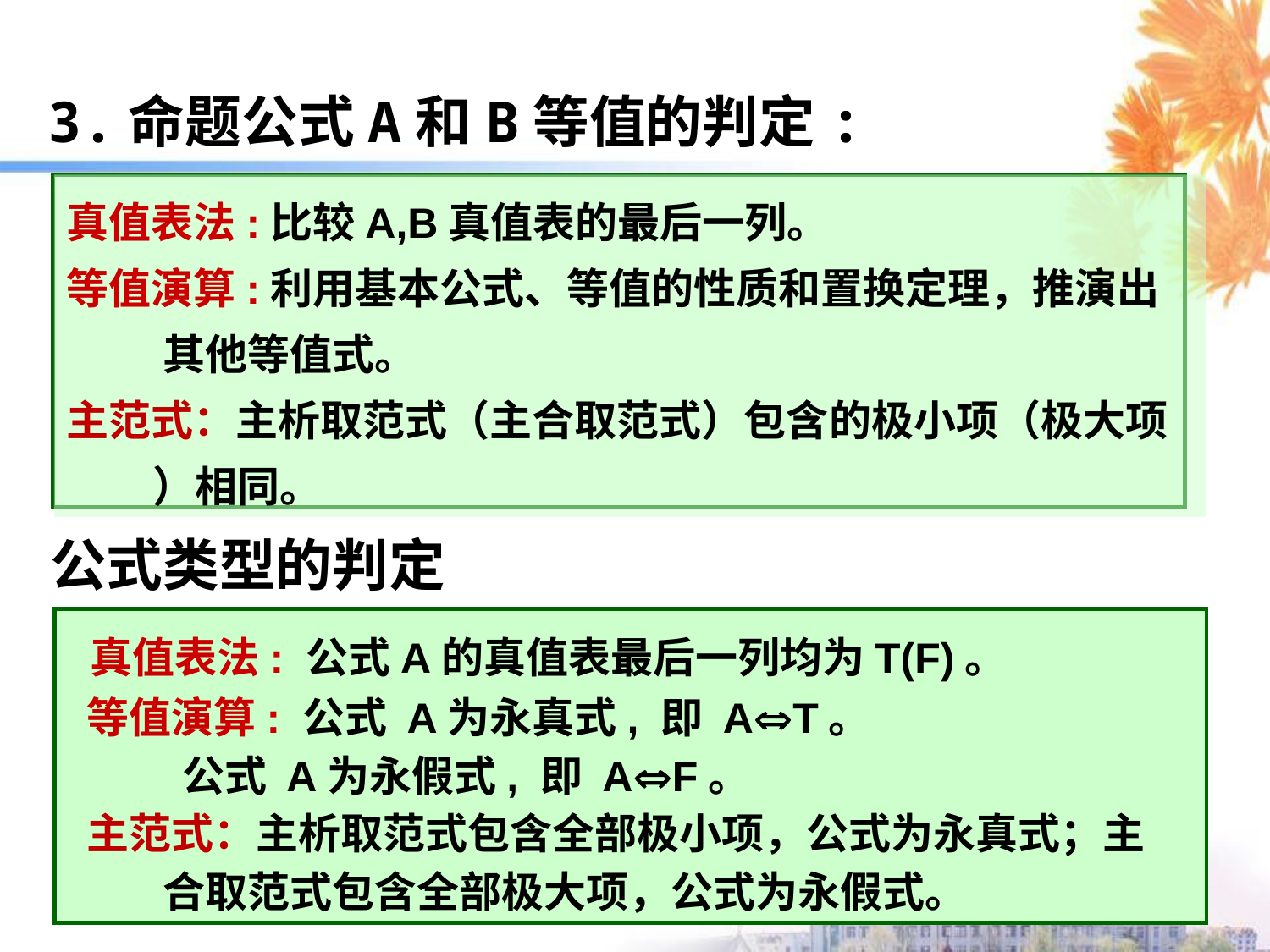

3.命题公式A和B等值的判定:

真值表法:比较A,B真值表的最后一列。
等值演算:利用基本公式、等值的性质和置换定理，推演出
         其他等值式。
主范式：主析取范式（主合取范式）包含的极小项（极大项
        ）相同。
公式类型的判定
 真值表法: 公式A的真值表最后一列均为T(F)。
 等值演算: 公式 A为永真式, 即 A⇔T。
           公式 A为永假式, 即 A⇔F。
 主范式：主析取范式包含全部极小项，公式为永真式；主
         合取范式包含全部极大项，公式为永假式。